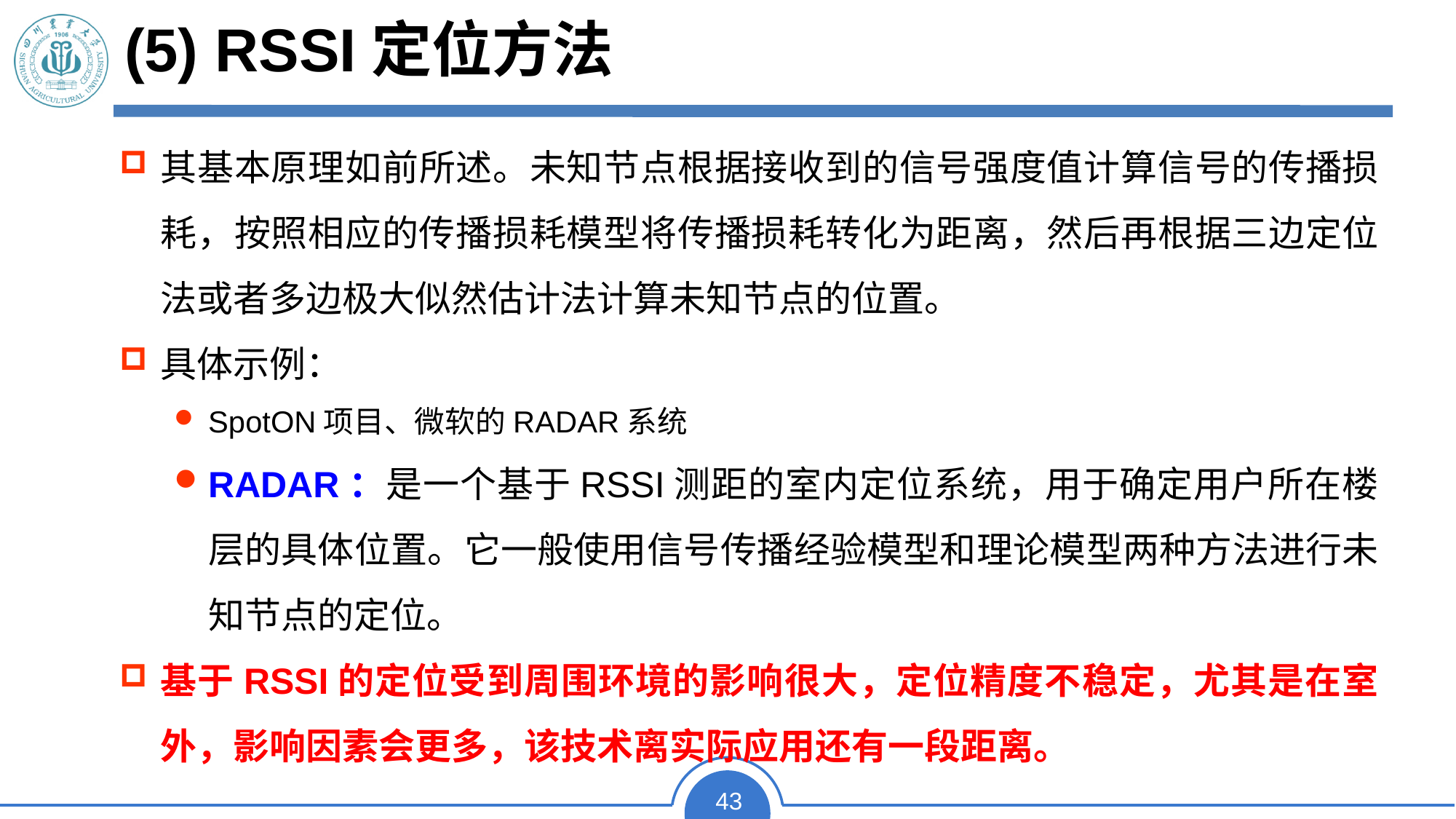

# (5) RSSI定位方法
其基本原理如前所述。未知节点根据接收到的信号强度值计算信号的传播损耗，按照相应的传播损耗模型将传播损耗转化为距离，然后再根据三边定位法或者多边极大似然估计法计算未知节点的位置。
具体示例：
SpotON项目、微软的RADAR系统
RADAR：是一个基于RSSI测距的室内定位系统，用于确定用户所在楼层的具体位置。它一般使用信号传播经验模型和理论模型两种方法进行未知节点的定位。
基于RSSI的定位受到周围环境的影响很大，定位精度不稳定，尤其是在室外，影响因素会更多，该技术离实际应用还有一段距离。